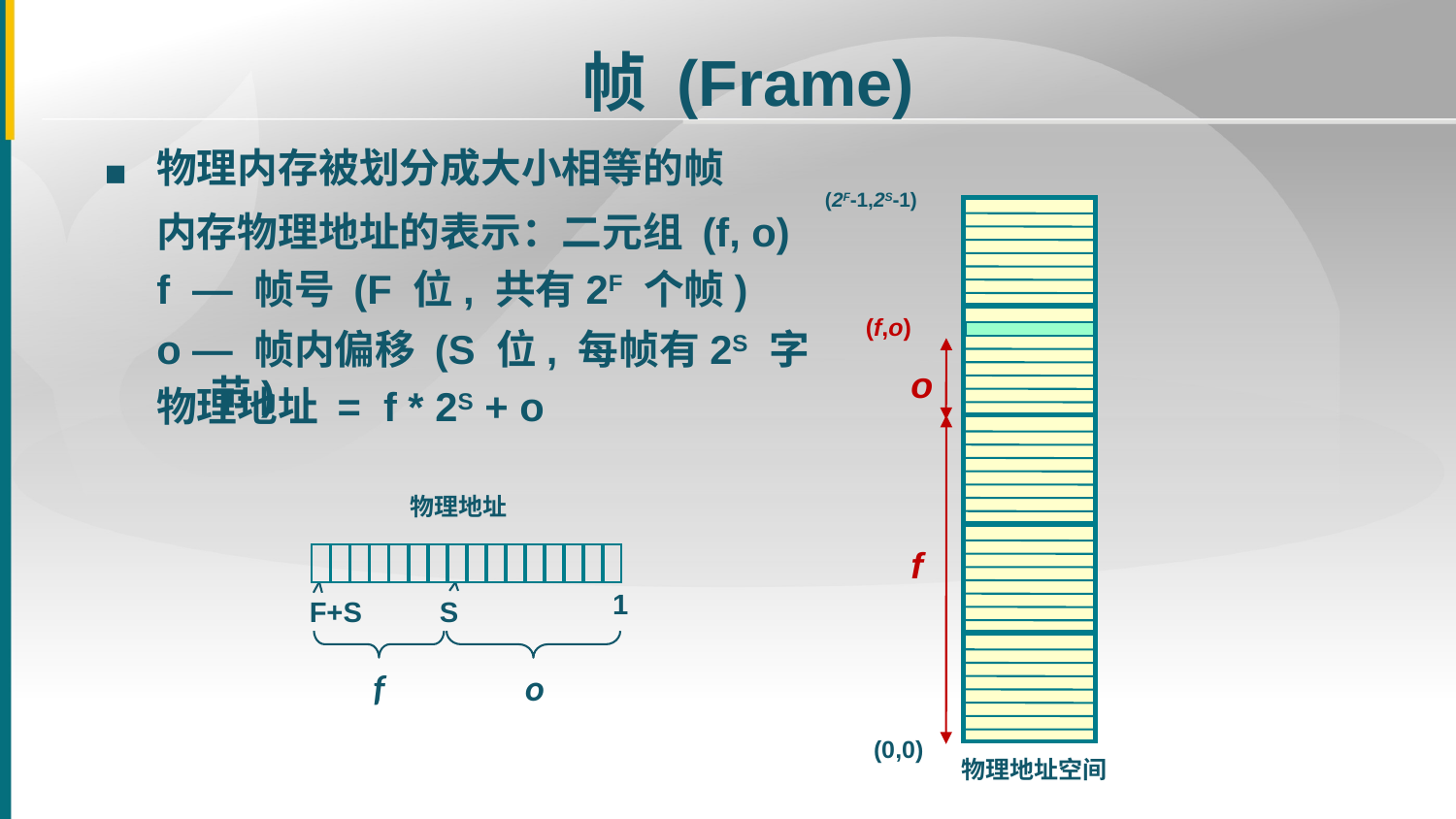

帧 (Frame)
物理内存被划分成大小相等的帧
■
(2F-1,2S-1)

物理地址空间
(0,0)
内存物理地址的表示：二元组 (f, o)
f  — 帧号 (F 位, 共有2F 个帧)
(f,o)

o

f
o — 帧内偏移 (S 位, 每帧有2S 字节)
物理地址 =  f * 2S + o
物理地址

1

S

F+S

f
o